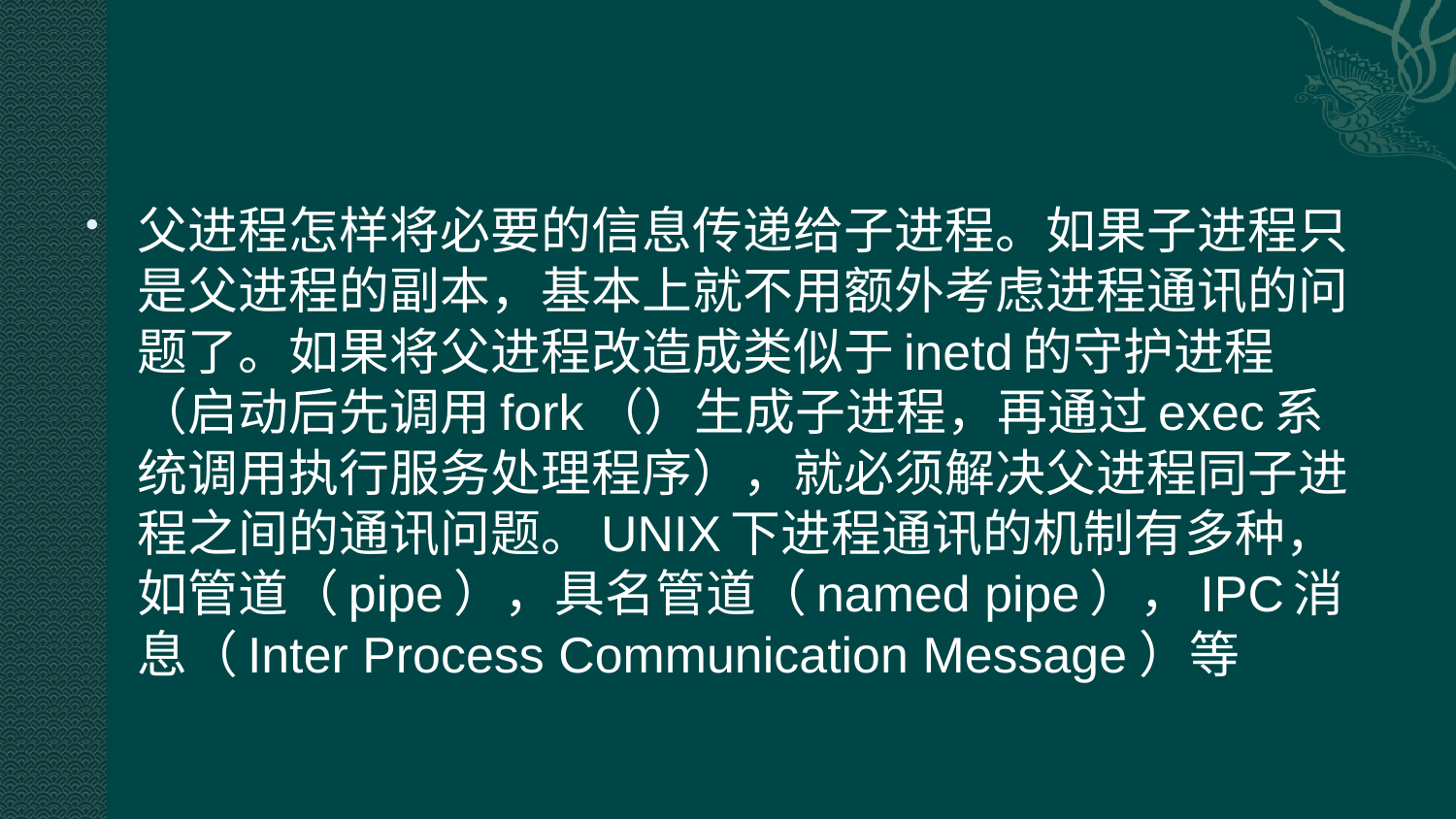

#
父进程怎样将必要的信息传递给子进程。如果子进程只是父进程的副本，基本上就不用额外考虑进程通讯的问题了。如果将父进程改造成类似于inetd的守护进程（启动后先调用fork（）生成子进程，再通过exec系统调用执行服务处理程序），就必须解决父进程同子进程之间的通讯问题。UNIX下进程通讯的机制有多种，如管道（pipe），具名管道（named pipe），IPC消息（Inter Process Communication Message）等